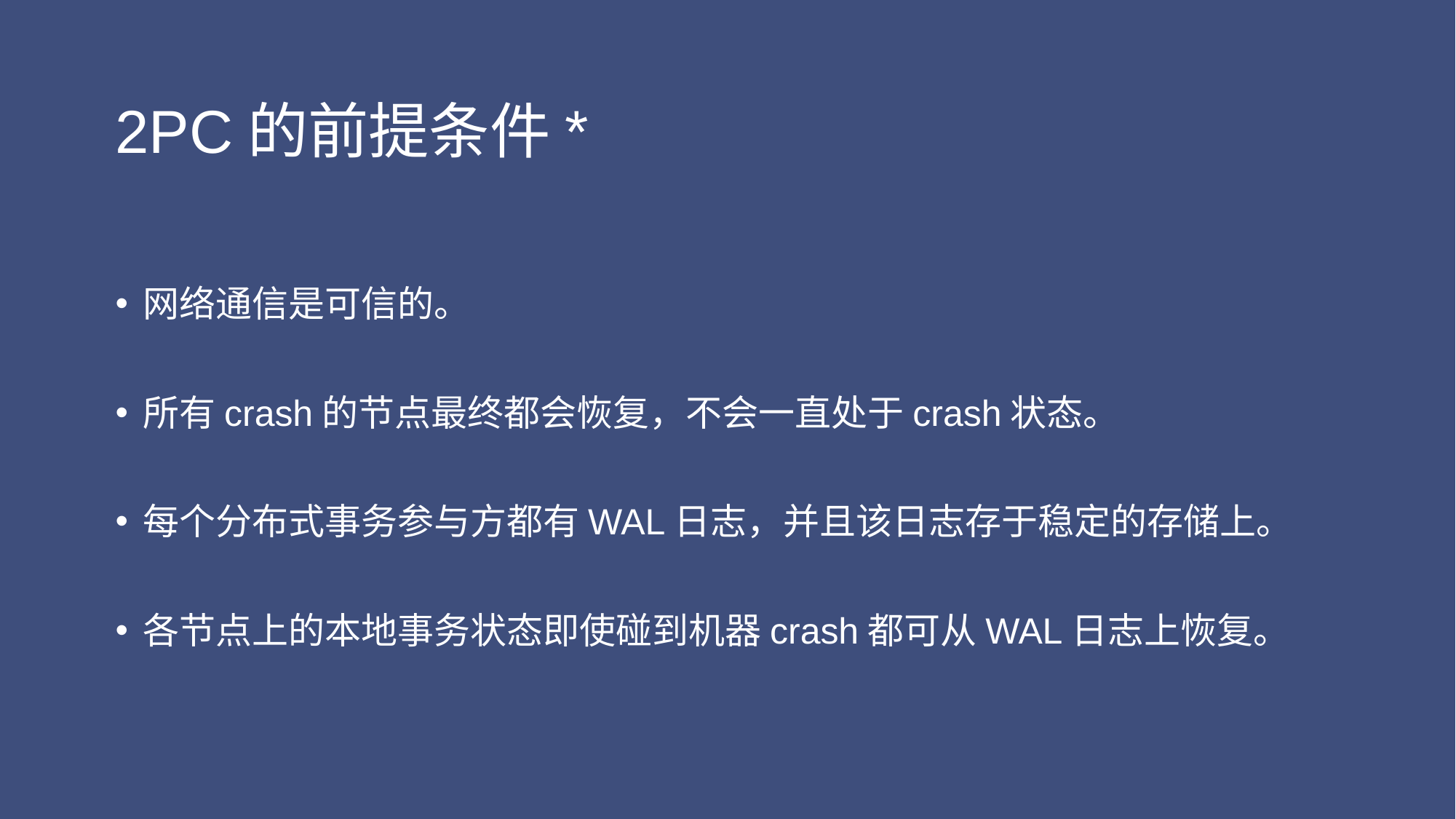

# 2PC的前提条件*

网络通信是可信的。

所有crash的节点最终都会恢复，不会一直处于crash状态。

每个分布式事务参与方都有WAL日志，并且该日志存于稳定的存储上。

各节点上的本地事务状态即使碰到机器crash都可从WAL日志上恢复。